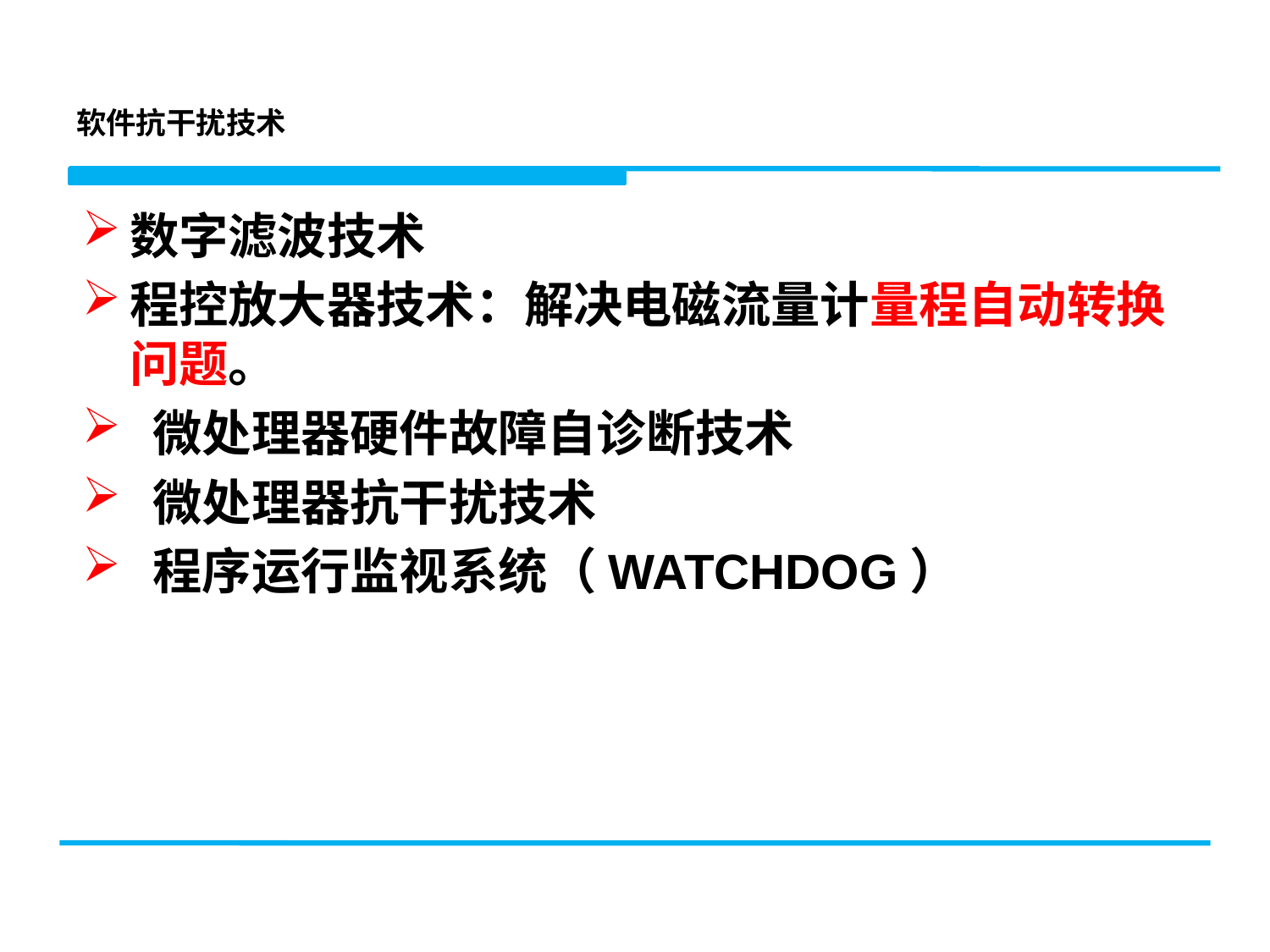

# 软件抗干扰技术
数字滤波技术
程控放大器技术：解决电磁流量计量程自动转换问题。
 微处理器硬件故障自诊断技术
 微处理器抗干扰技术
 程序运行监视系统（WATCHDOG）